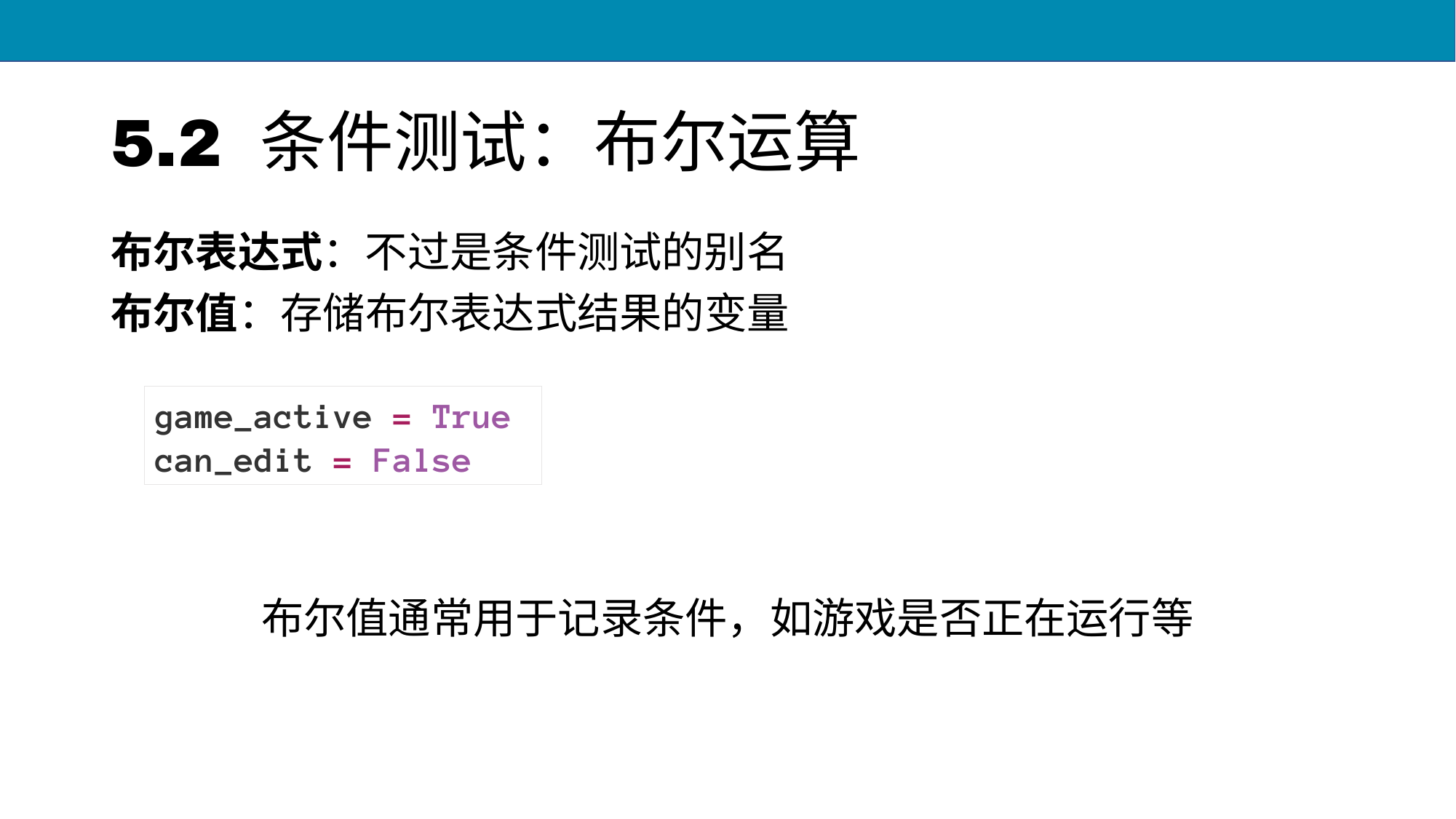

# 5.2 条件测试：布尔运算
布尔表达式：不过是条件测试的别名
布尔值：存储布尔表达式结果的变量

布尔值通常用于记录条件，如游戏是否正在运行等

game_active = True
can_edit = False